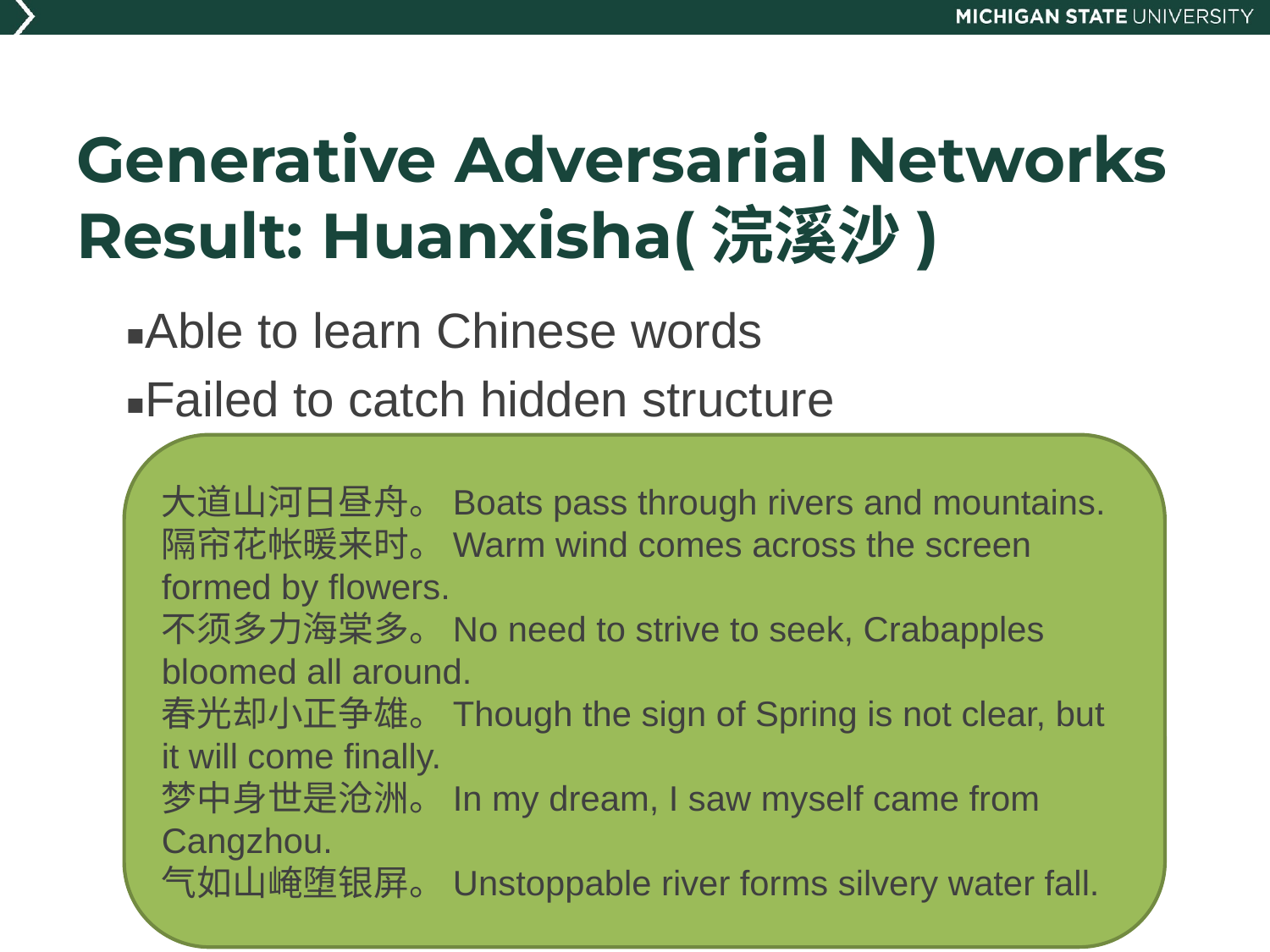

# Generative Adversarial Networks Result: Huanxisha(浣溪沙)
Able to learn Chinese words
Failed to catch hidden structure
大道山河日昼舟。Boats pass through rivers and mountains.
隔帘花帐暖来时。Warm wind comes across the screen formed by flowers.
不须多力海棠多。No need to strive to seek, Crabapples bloomed all around.
春光却小正争雄。Though the sign of Spring is not clear, but it will come finally.
梦中身世是沧洲。In my dream, I saw myself came from Cangzhou.
气如山崦堕银屏。Unstoppable river forms silvery water fall.